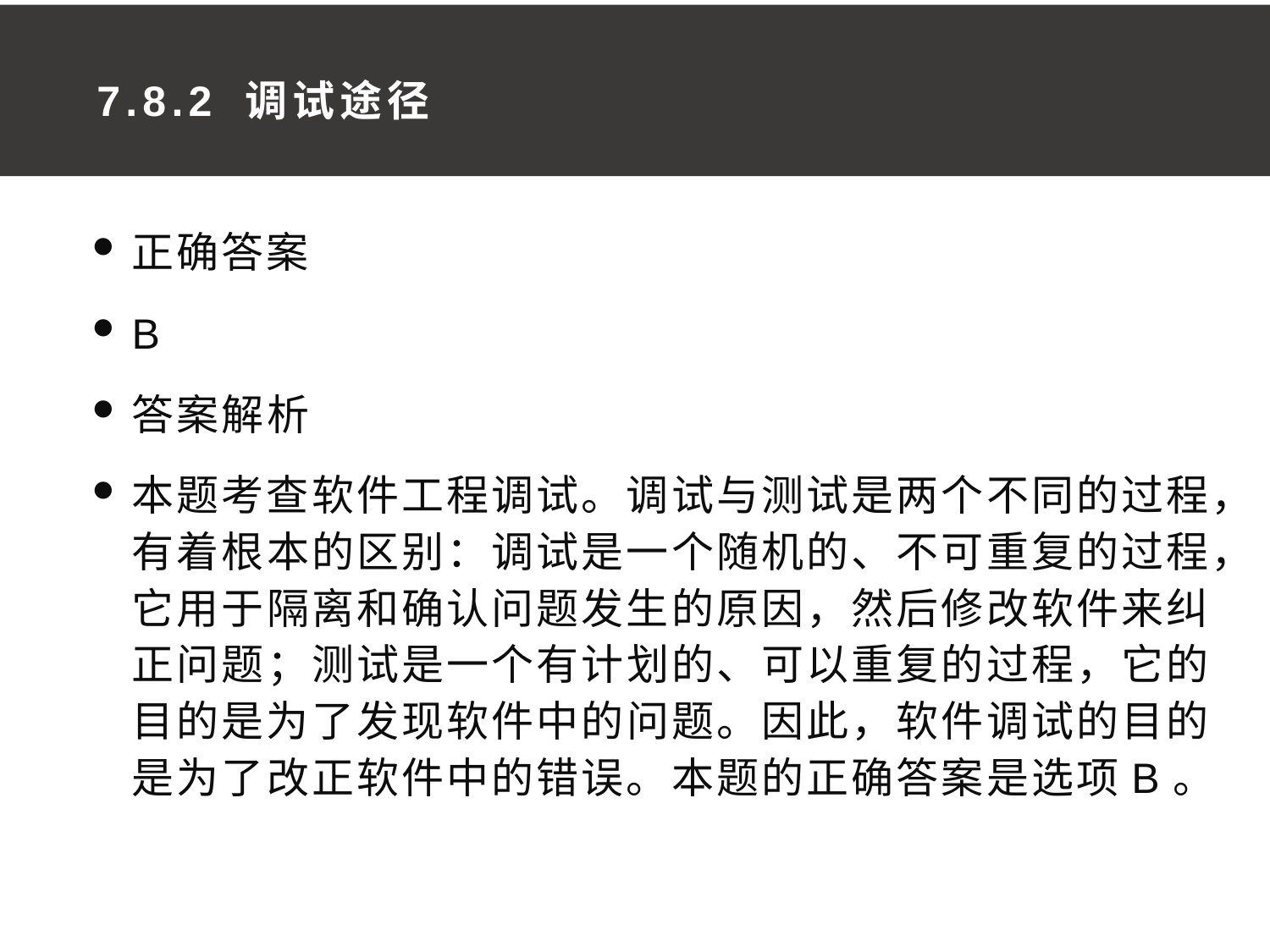

7.8.2 调试途径
正确答案
B
答案解析
本题考查软件工程调试。调试与测试是两个不同的过程，有着根本的区别：调试是一个随机的、不可重复的过程，它用于隔离和确认问题发生的原因，然后修改软件来纠正问题；测试是一个有计划的、可以重复的过程，它的目的是为了发现软件中的问题。因此，软件调试的目的是为了改正软件中的错误。本题的正确答案是选项B。